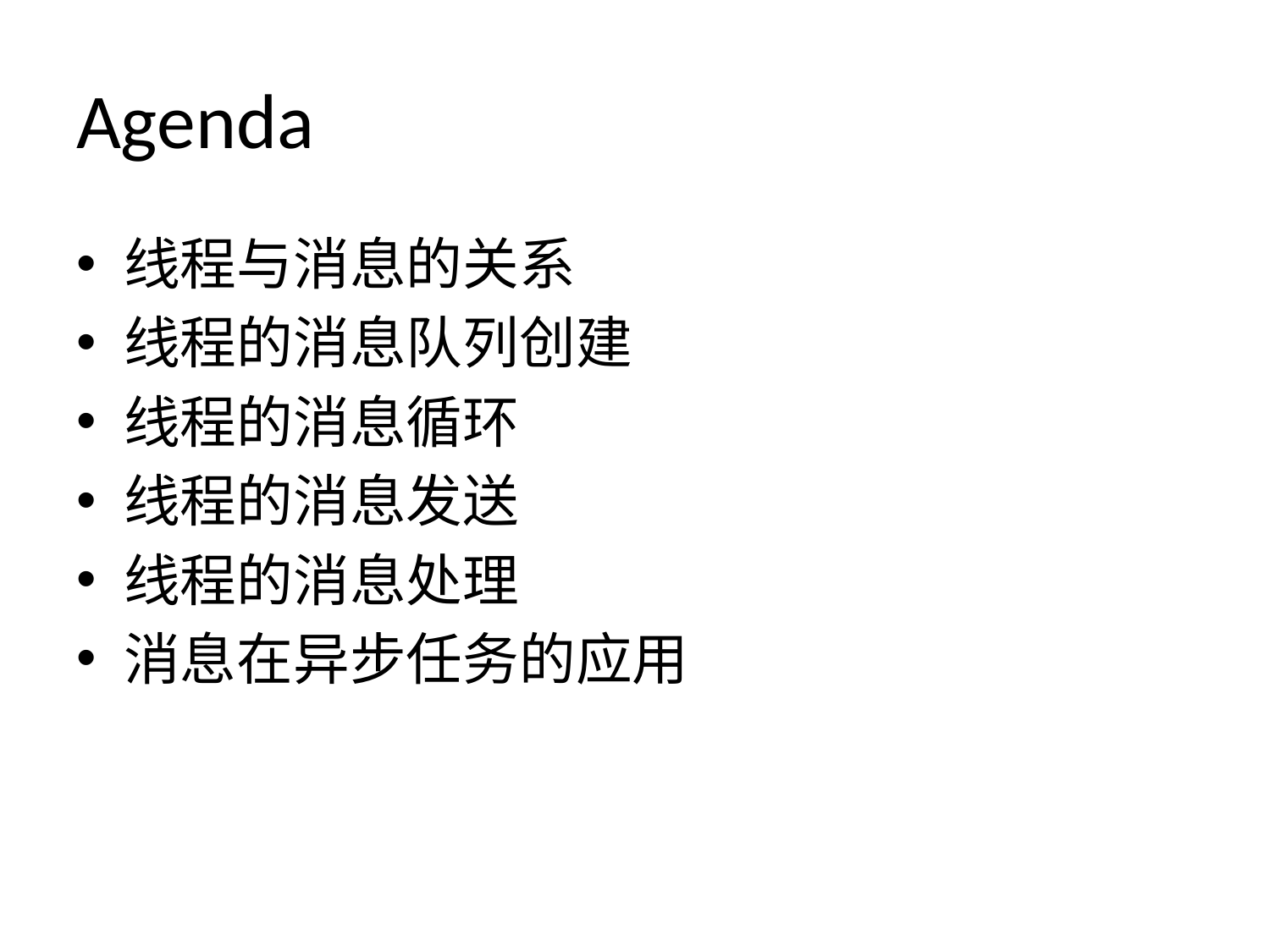

# Agenda
线程与消息的关系
线程的消息队列创建
线程的消息循环
线程的消息发送
线程的消息处理
消息在异步任务的应用